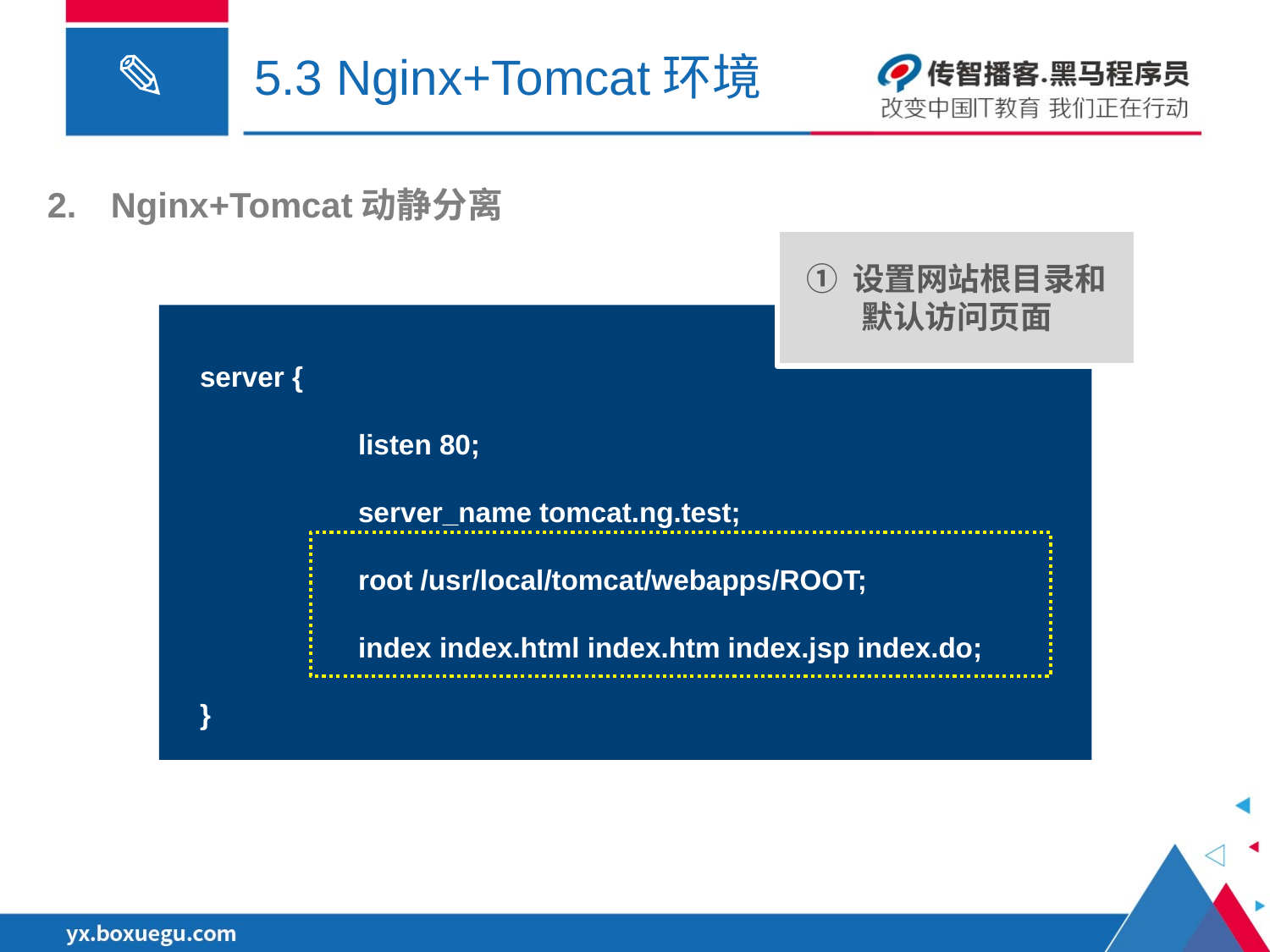

# 5.3 Nginx+Tomcat环境
Nginx+Tomcat动静分离
① 设置网站根目录和
默认访问页面

server {
 	    listen 80;
 	    server_name tomcat.ng.test;
 	    root /usr/local/tomcat/webapps/ROOT;
 	    index index.html index.htm index.jsp index.do;
}